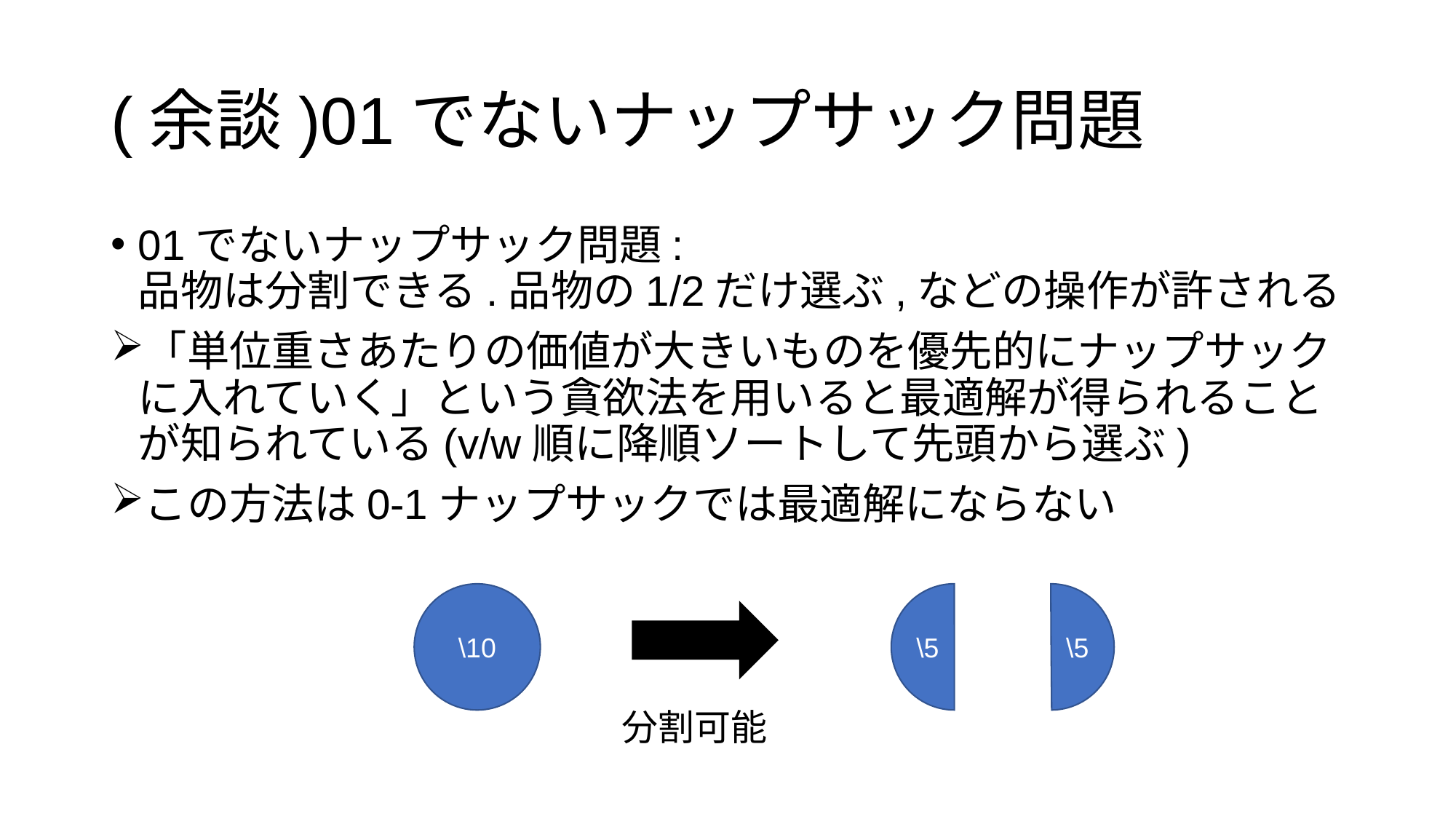

# (余談)01でないナップサック問題
01でないナップサック問題:
品物は分割できる.品物の1/2だけ選ぶ,などの操作が許される
「単位重さあたりの価値が大きいものを優先的にナップサックに入れていく」という貪欲法を用いると最適解が得られることが知られている(v/w順に降順ソートして先頭から選ぶ)
この方法は0-1ナップサックでは最適解にならない

\10

\5
\5
分割可能